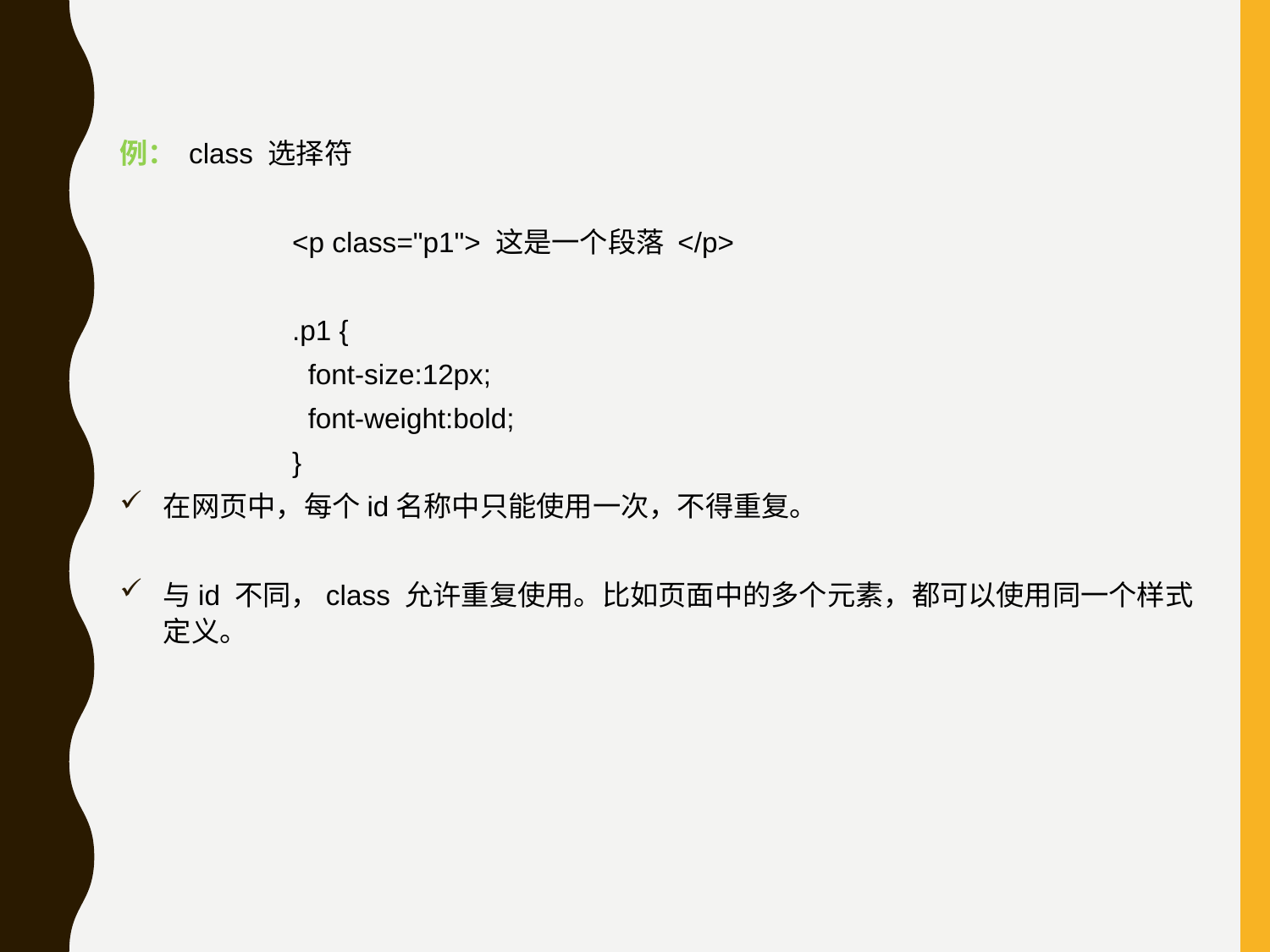

例： class 选择符

		<p class="p1"> 这是一个段落 </p>

		.p1 {
		  font-size:12px;
		  font-weight:bold;
		}
在网页中，每个id名称中只能使用一次，不得重复。

与id 不同，class 允许重复使用。比如页面中的多个元素，都可以使用同一个样式定义。